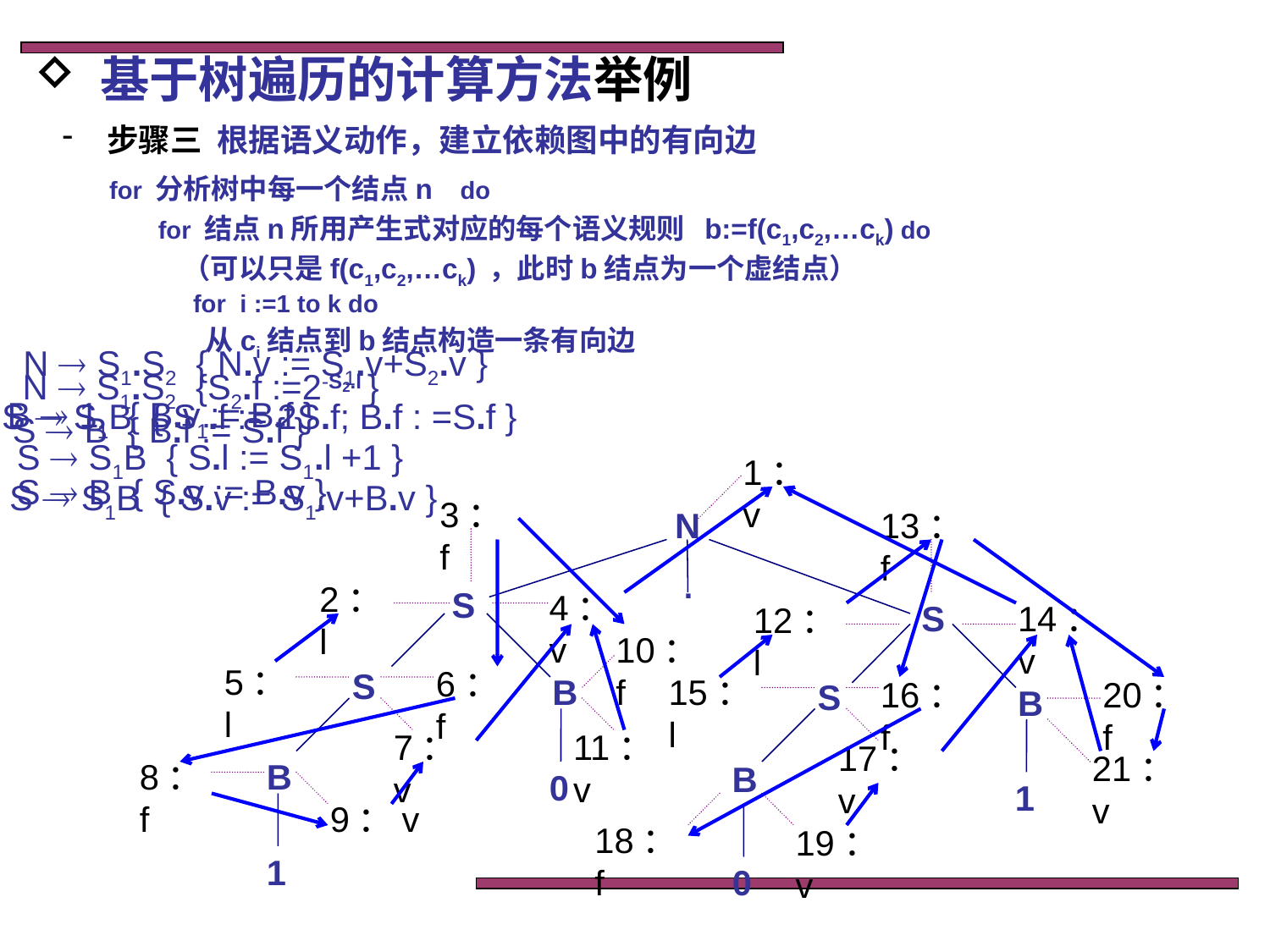

基于树遍历的计算方法举例
 步骤三  根据语义动作，建立依赖图中的有向边
 for 分析树中每一个结点n    do
        for 结点n所用产生式对应的每个语义规则  b:=f(c1,c2,…ck) do
             （可以只是f(c1,c2,…ck) ，此时b结点为一个虚结点）
             for  i :=1 to k do
                 从ci结点到b结点构造一条有向边
N → S1.S2  { N.v := S1.v+S2.v }
N → S1.S2  {S2.f :=2-S2.l }
B → 1   { B.v := B.f }
S → S1B  { S1.f := 2S.f; B.f : =S.f }
S → B  { B.f := S.f }
S → S1B  { S.l := S1.l +1 }
1：v
S → B  { S.v := B.v }
S → S1B  { S.v := S1.v+B.v }

3：f

2：l
4：v

N
13：f

14：v
12：l

.
S
S

10：f

11：v

5：l
6：f

7：v
S
B
15：l
16：f

17：v
20：f

21：v
S
B

8：f

9：v
B
B
0

1

18：f
19：v

1
0